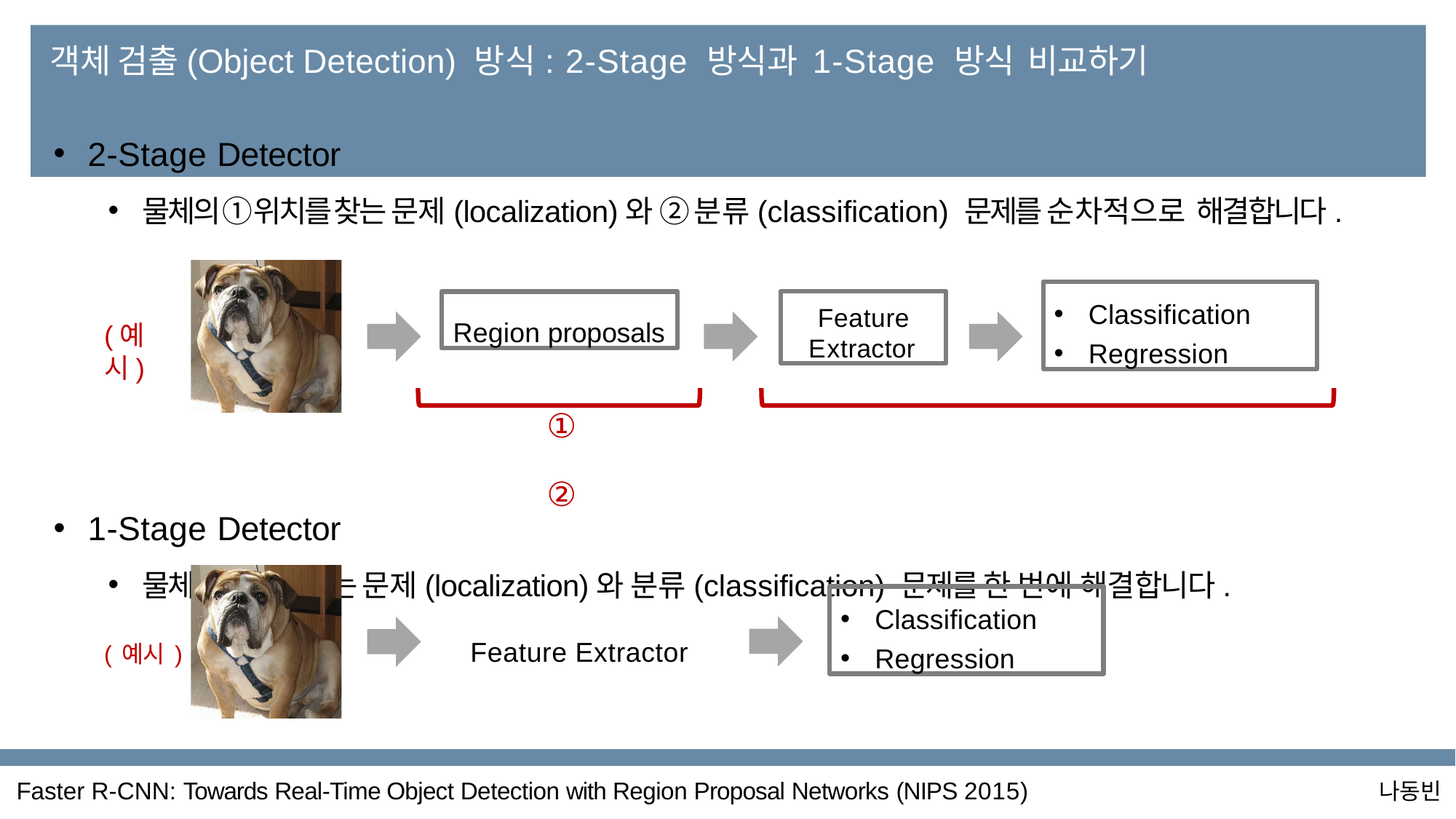

# 객체 검출(Object Detection) 방식: 2-Stage 방식과 1-Stage 방식 비교하기
2-Stage Detector
물체의 ① 위치를 찾는 문제(localization)와 ② 분류(classification) 문제를 순차적으로 해결합니다.

Classification
Regression
Region proposals
Feature  Extractor

(예시)

①	②
1-Stage Detector
물체의 위치를 찾는 문제(localization)와 분류(classification) 문제를 한 번에 해결합니다.

Classification
Regression

(예시)	Feature Extractor

Faster R-CNN: Towards Real-Time Object Detection with Region Proposal Networks (NIPS 2015)
나동빈